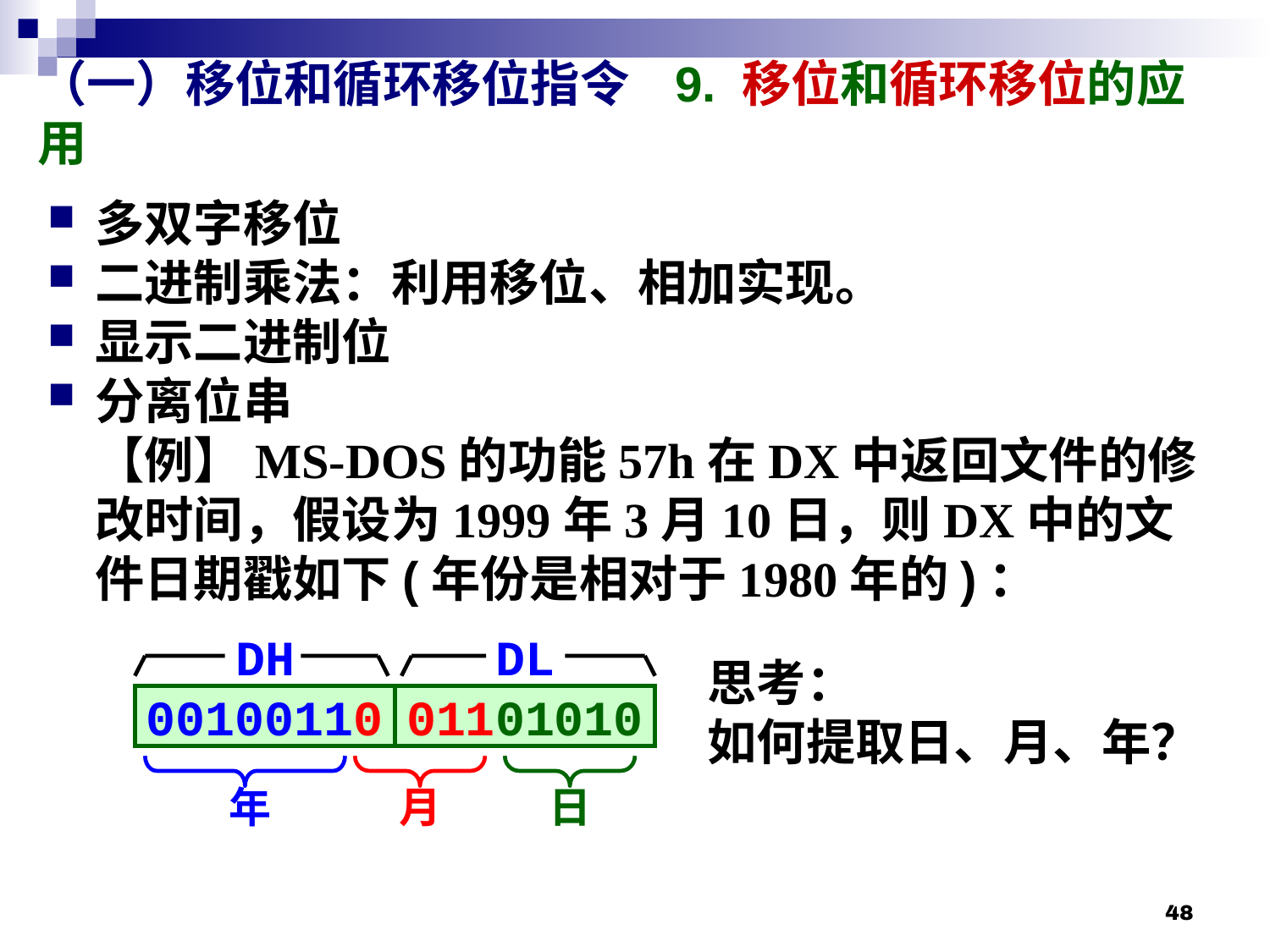

# （一）移位和循环移位指令   9. 移位和循环移位的应用
多双字移位
二进制乘法：利用移位、相加实现。
显示二进制位
分离位串
【例】MS-DOS的功能57h在DX中返回文件的修改时间，假设为1999年3月10日，则DX中的文件日期戳如下(年份是相对于1980年的)：
DH
DL
思考：
如何提取日、月、年？

00100110
01101010

年
月
日
48